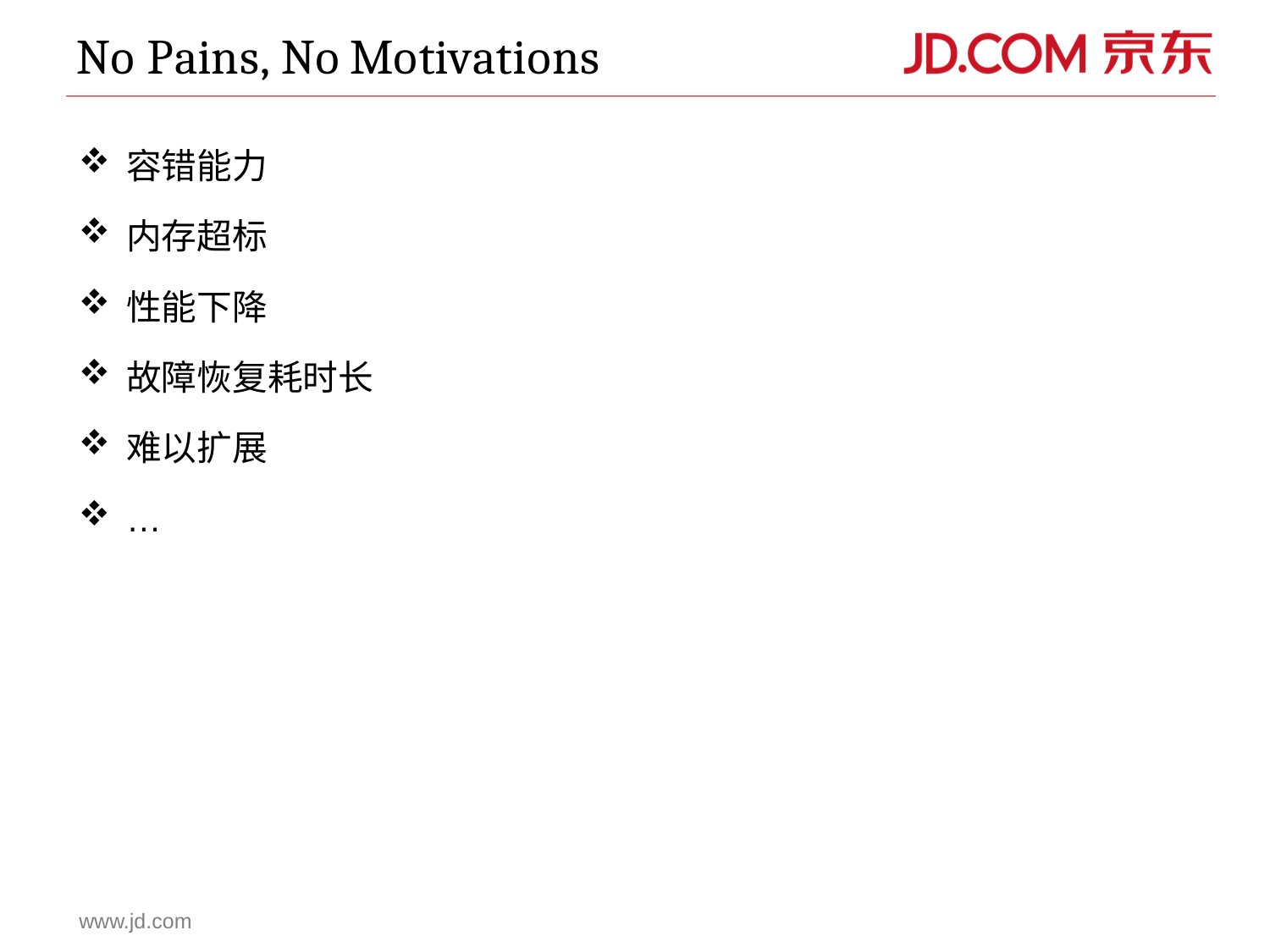

# No Pains, No Motivations
容错能力
内存超标
性能下降
故障恢复耗时长
难以扩展
…